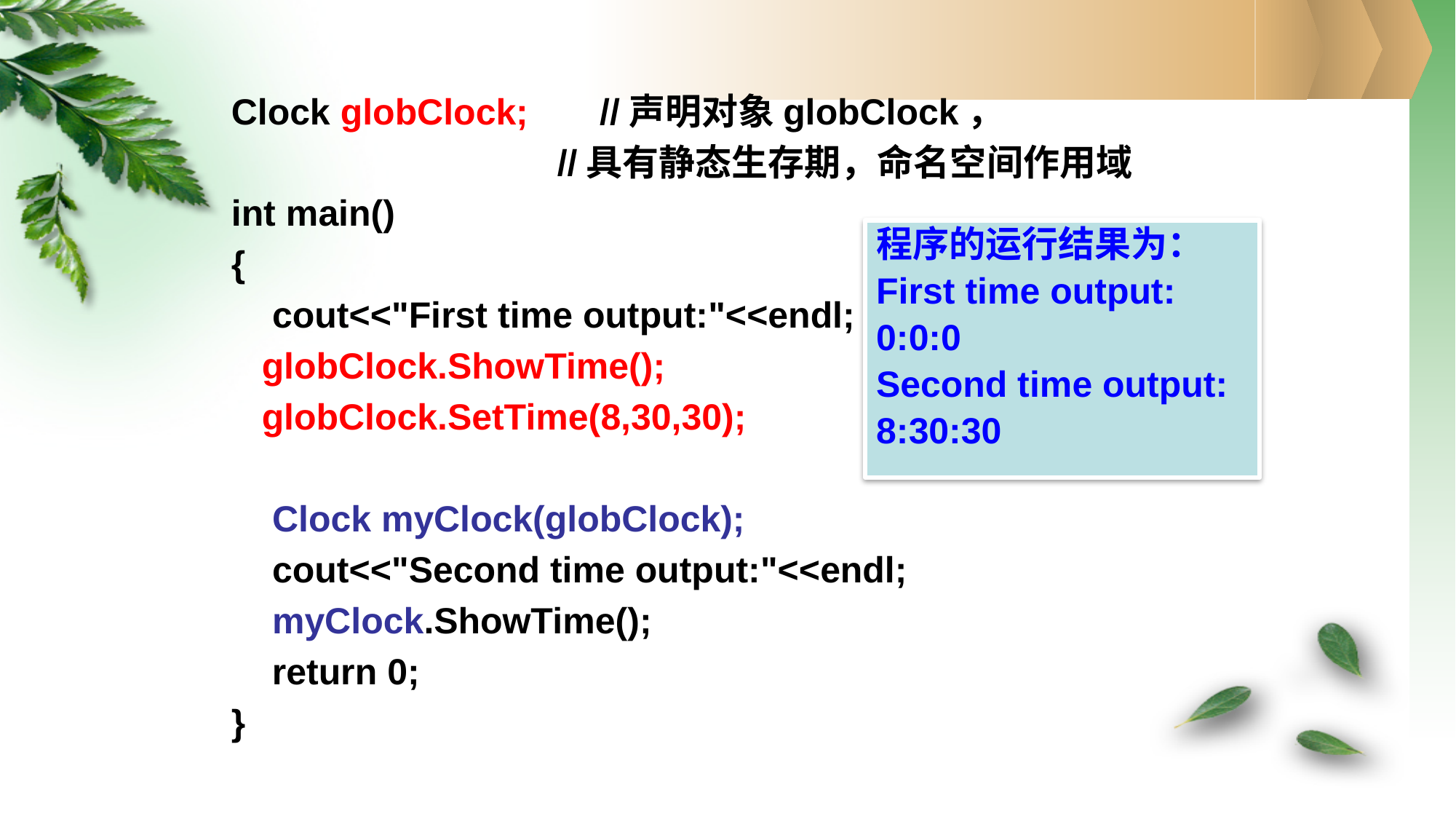

Clock globClock;	//声明对象globClock，
                                //具有静态生存期，命名空间作用域
int main()
{
	cout<<"First time output:"<<endl;
   globClock.ShowTime();
   globClock.SetTime(8,30,30);

	Clock myClock(globClock);
	cout<<"Second time output:"<<endl;
	myClock.ShowTime();
    return 0;
}
程序的运行结果为：
First time output:
0:0:0
Second time output:
8:30:30